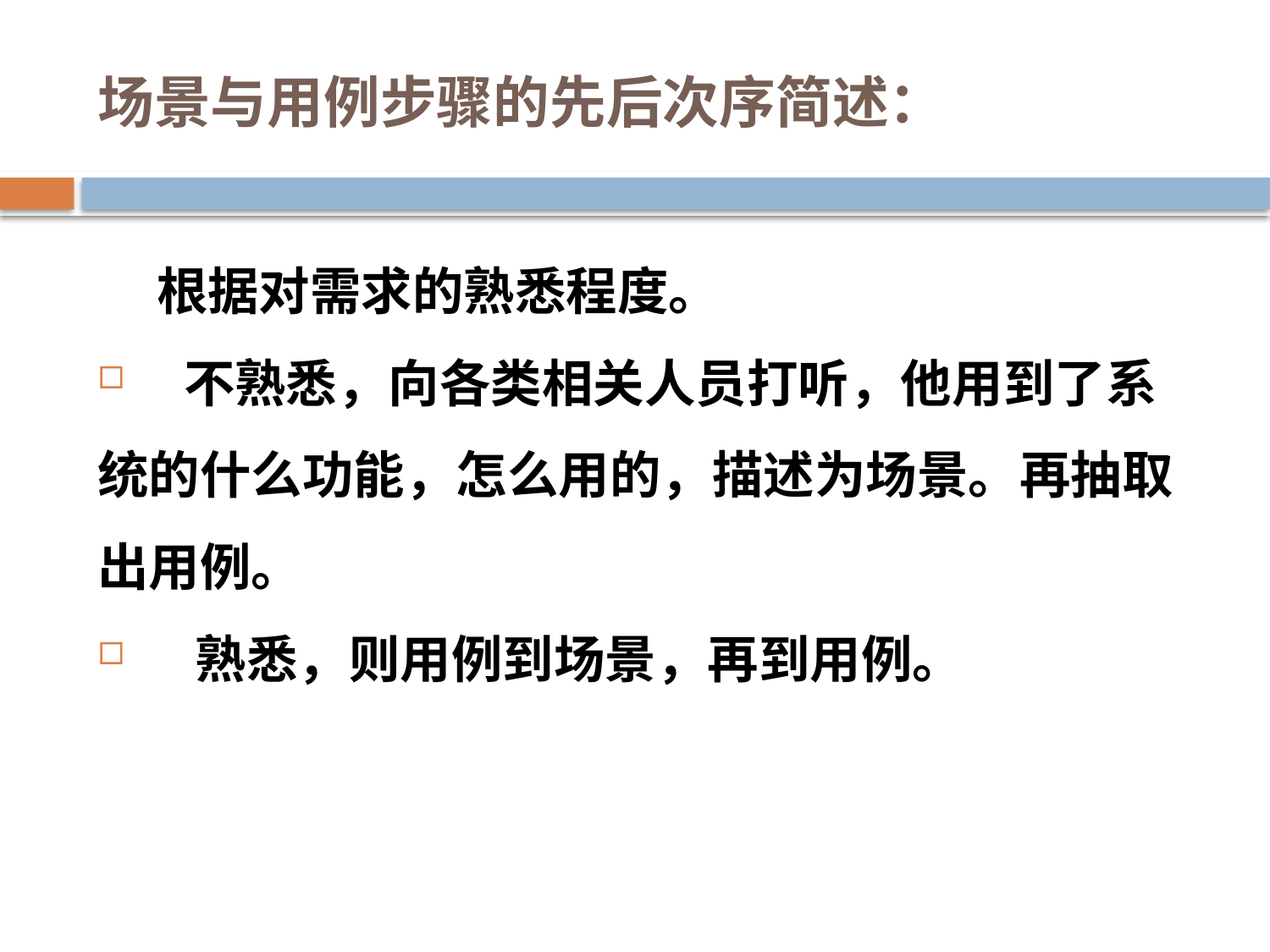

# 场景与用例步骤的先后次序简述：
    根据对需求的熟悉程度。
    不熟悉，向各类相关人员打听，他用到了系统的什么功能，怎么用的，描述为场景。再抽取出用例。
     熟悉，则用例到场景，再到用例。